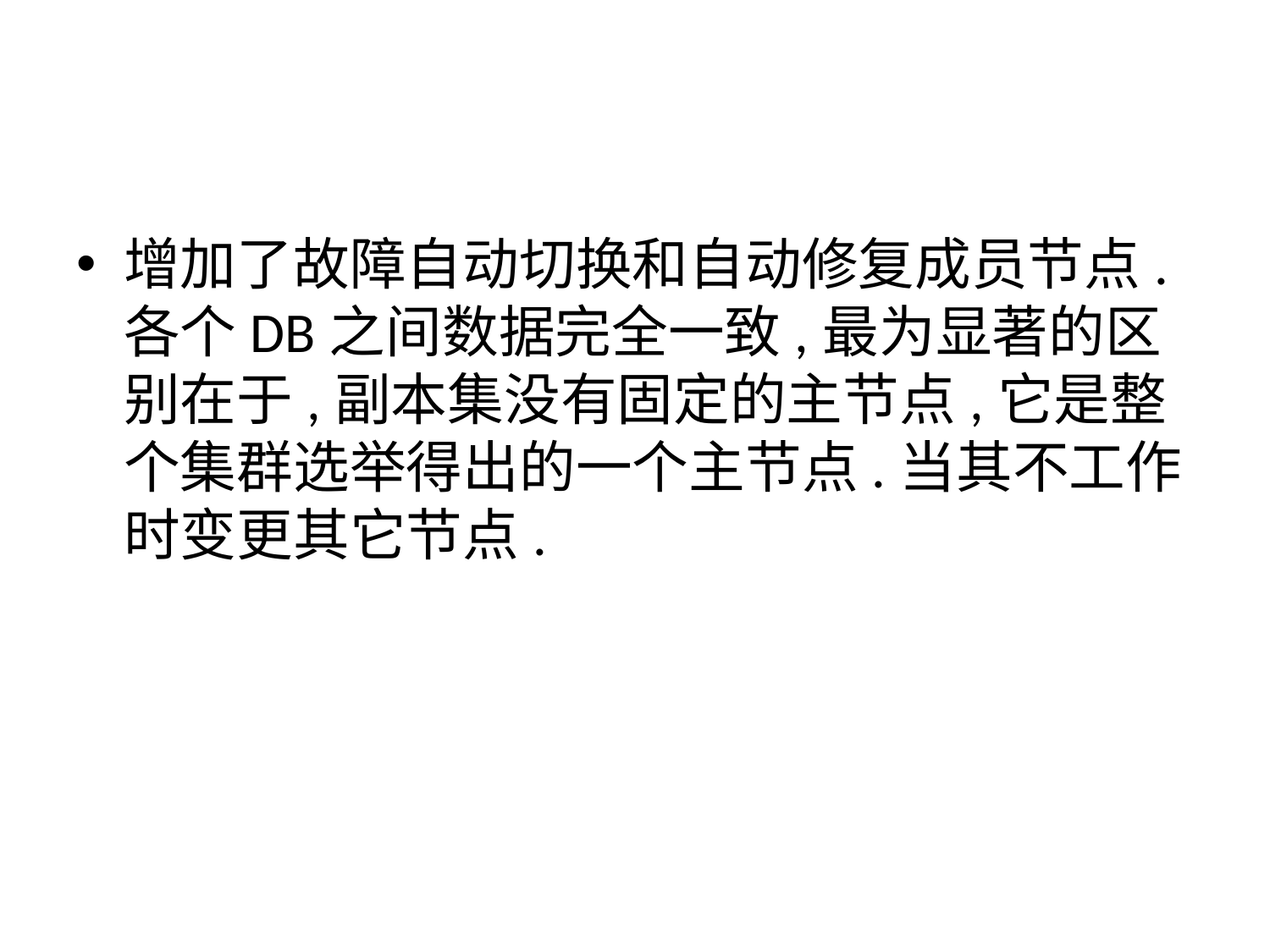

增加了故障自动切换和自动修复成员节点.各个DB之间数据完全一致,最为显著的区别在于,副本集没有固定的主节点,它是整个集群选举得出的一个主节点.当其不工作时变更其它节点.